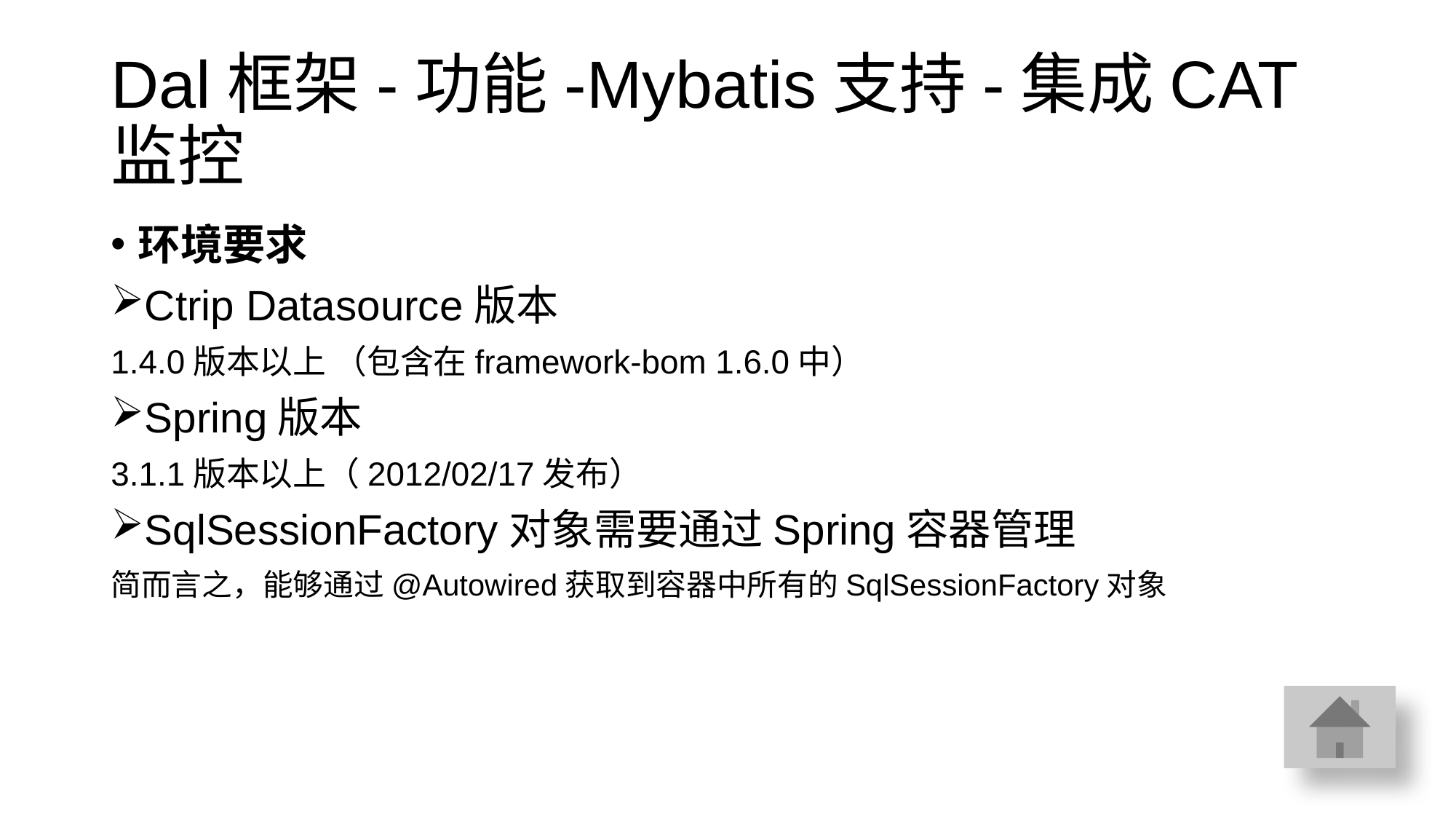

# Dal框架-功能-Mybatis支持-集成CAT监控
环境要求
Ctrip Datasource版本
1.4.0版本以上 （包含在framework-bom 1.6.0中）
Spring版本
3.1.1版本以上（2012/02/17发布）
SqlSessionFactory对象需要通过Spring容器管理
简而言之，能够通过@Autowired获取到容器中所有的SqlSessionFactory对象